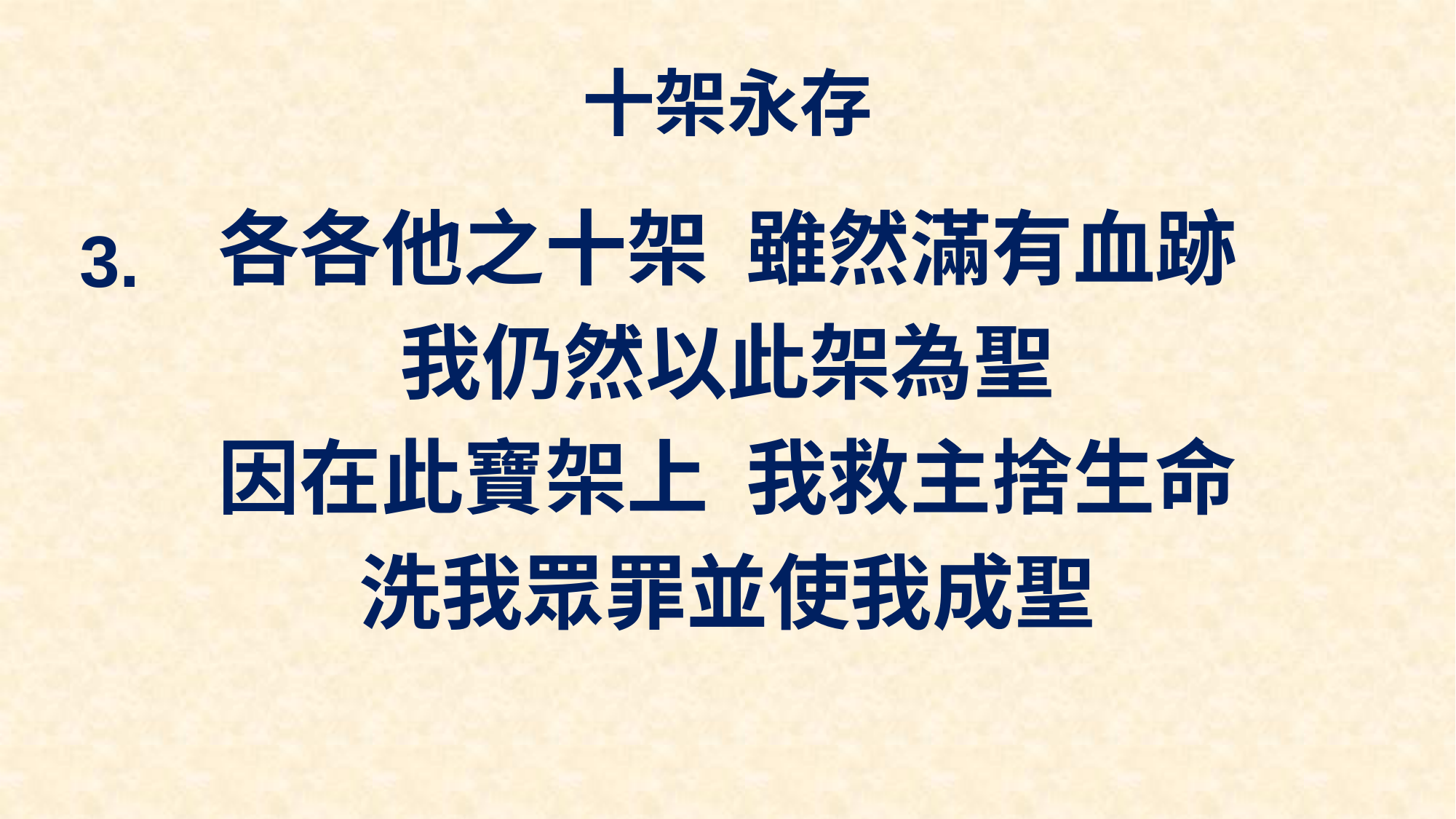

# 十架永存
各各他之十架  雖然滿有血跡
我仍然以此架為聖
因在此寶架上  我救主捨生命
洗我眾罪並使我成聖
3.